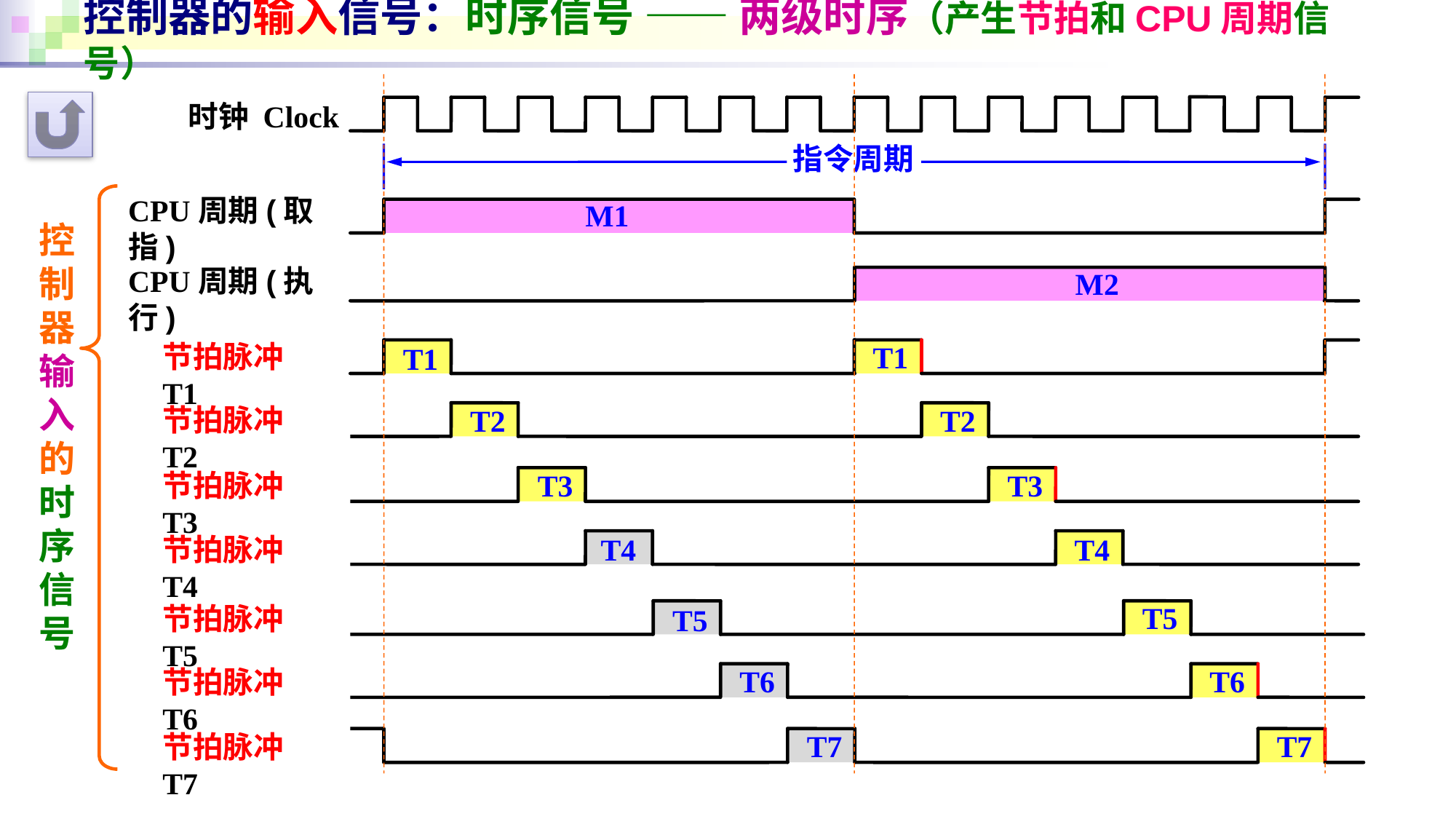

# 控制器的输入信号：时序信号 —— 两级时序（产生节拍和CPU周期信号）

时钟 Clock

指令周期

CPU周期(取指)
M1

控制器输入的时序信号

CPU周期(执行)
M2

节拍脉冲 T1
T1
T1

节拍脉冲 T2
T2
T2

T3
T3
节拍脉冲 T3

节拍脉冲 T4
T4
T4

T5
节拍脉冲 T5
T5

T6
T6
节拍脉冲 T6

T7
T7
节拍脉冲 T7